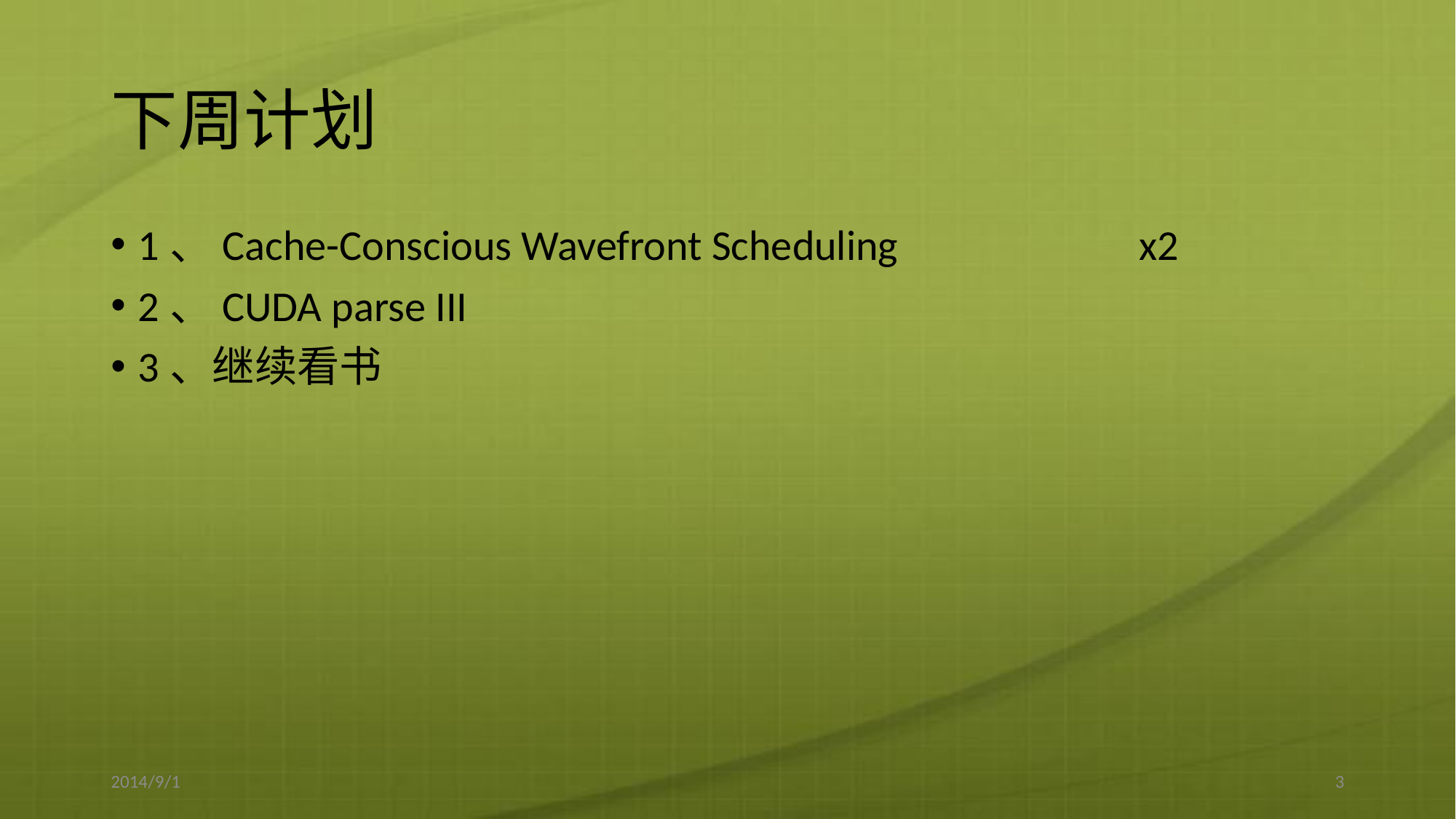

# 下周计划
1、Cache-Conscious Wavefront Scheduling                         x2
2、CUDA parse III
3、继续看书

2014/9/1

3